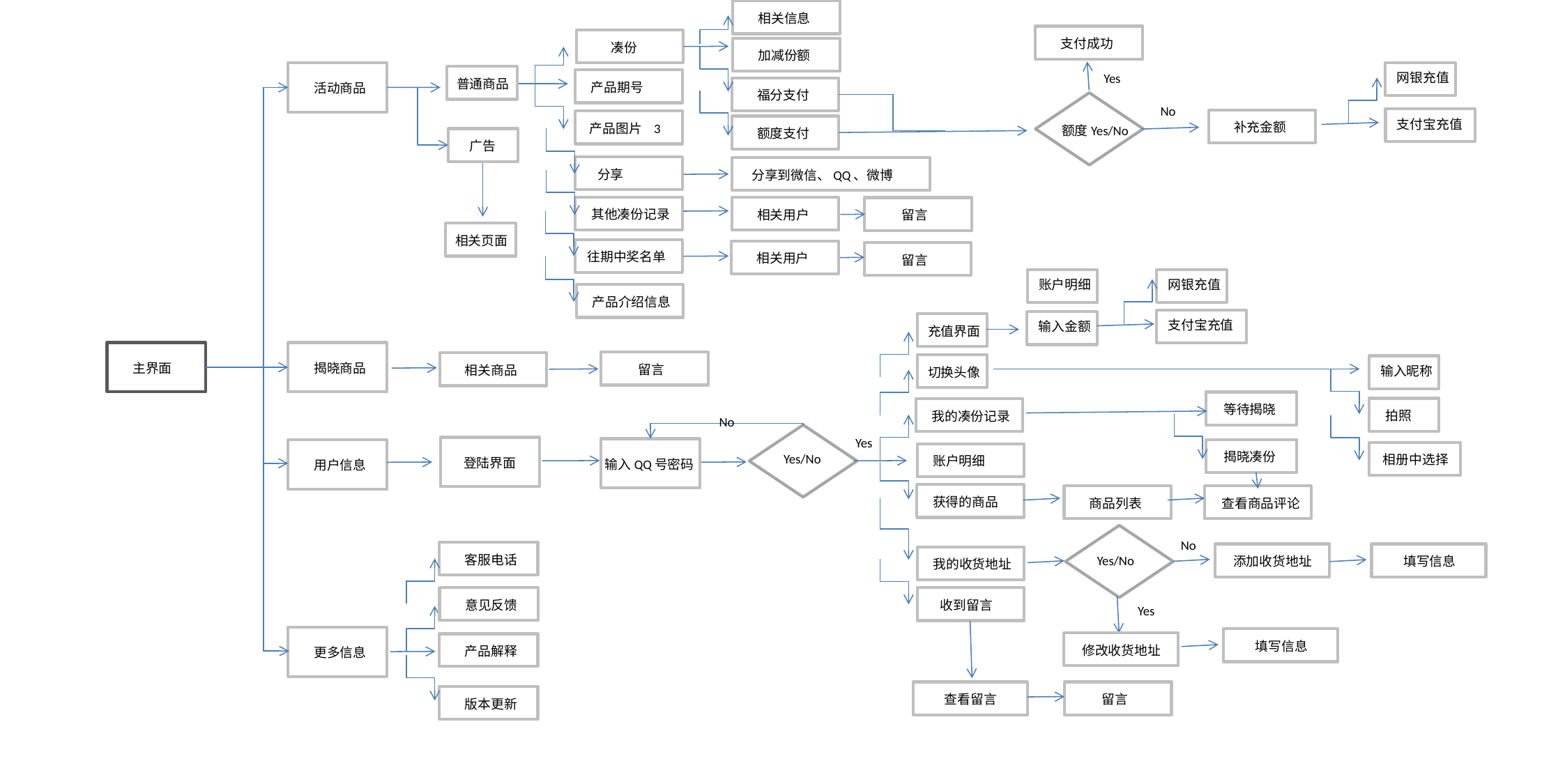

相关信息

支付成功

凑份

加减份额

网银充值

Yes

产品期号
普通商品
活动商品

福分支付

No

支付宝充值

补充金额

产品图片   3

额度支付
额度Yes/No

广告

分享

分享到微信、QQ、微博

其他凑份记录

相关用户

留言

相关页面

往期中奖名单

相关用户

留言

网银充值

账户明细

产品介绍信息

支付宝充值

输入金额

充值界面

留言

相关商品

切换头像
主界面
揭晓商品

输入昵称

等待揭晓

拍照

我的凑份记录
No

Yes

揭晓凑份

相册中选择

账户明细
Yes/No
登陆界面
输入QQ号密码
用户信息

获得的商品

商品列表

查看商品评论

No

客服电话

添加收货地址

填写信息

我的收货地址
Yes/No

意见反馈

收到留言
Yes

更多信息

填写信息

修改收货地址

产品解释

查看留言

留言

版本更新